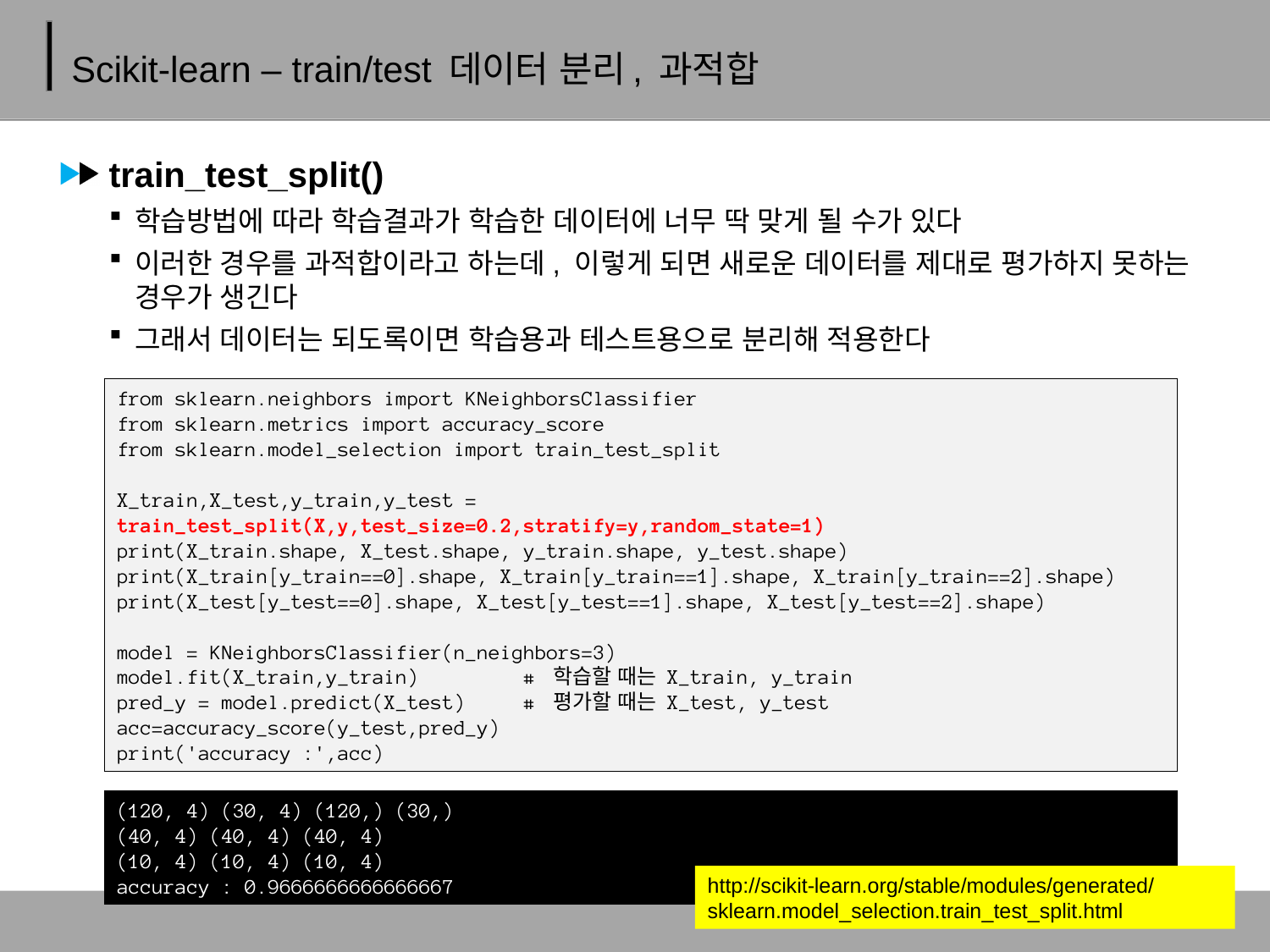

# Scikit-learn – train/test 데이터 분리, 과적합
train_test_split()
학습방법에 따라 학습결과가 학습한 데이터에 너무 딱 맞게 될 수가 있다
이러한 경우를 과적합이라고 하는데, 이렇게 되면 새로운 데이터를 제대로 평가하지 못하는 경우가 생긴다
그래서 데이터는 되도록이면 학습용과 테스트용으로 분리해 적용한다
from sklearn.neighbors import KNeighborsClassifier
from sklearn.metrics import accuracy_score
from sklearn.model_selection import train_test_split

X_train,X_test,y_train,y_test = train_test_split(X,y,test_size=0.2,stratify=y,random_state=1)
print(X_train.shape, X_test.shape, y_train.shape, y_test.shape)
print(X_train[y_train==0].shape, X_train[y_train==1].shape, X_train[y_train==2].shape)
print(X_test[y_test==0].shape, X_test[y_test==1].shape, X_test[y_test==2].shape)

model = KNeighborsClassifier(n_neighbors=3)
model.fit(X_train,y_train)         # 학습할 때는 X_train, y_train
pred_y = model.predict(X_test)     # 평가할 때는 X_test, y_test
acc=accuracy_score(y_test,pred_y)
print('accuracy :',acc)
(120, 4) (30, 4) (120,) (30,)
(40, 4) (40, 4) (40, 4)
(10, 4) (10, 4) (10, 4)
accuracy : 0.9666666666666667
http://scikit-learn.org/stable/modules/generated/
sklearn.model_selection.train_test_split.html